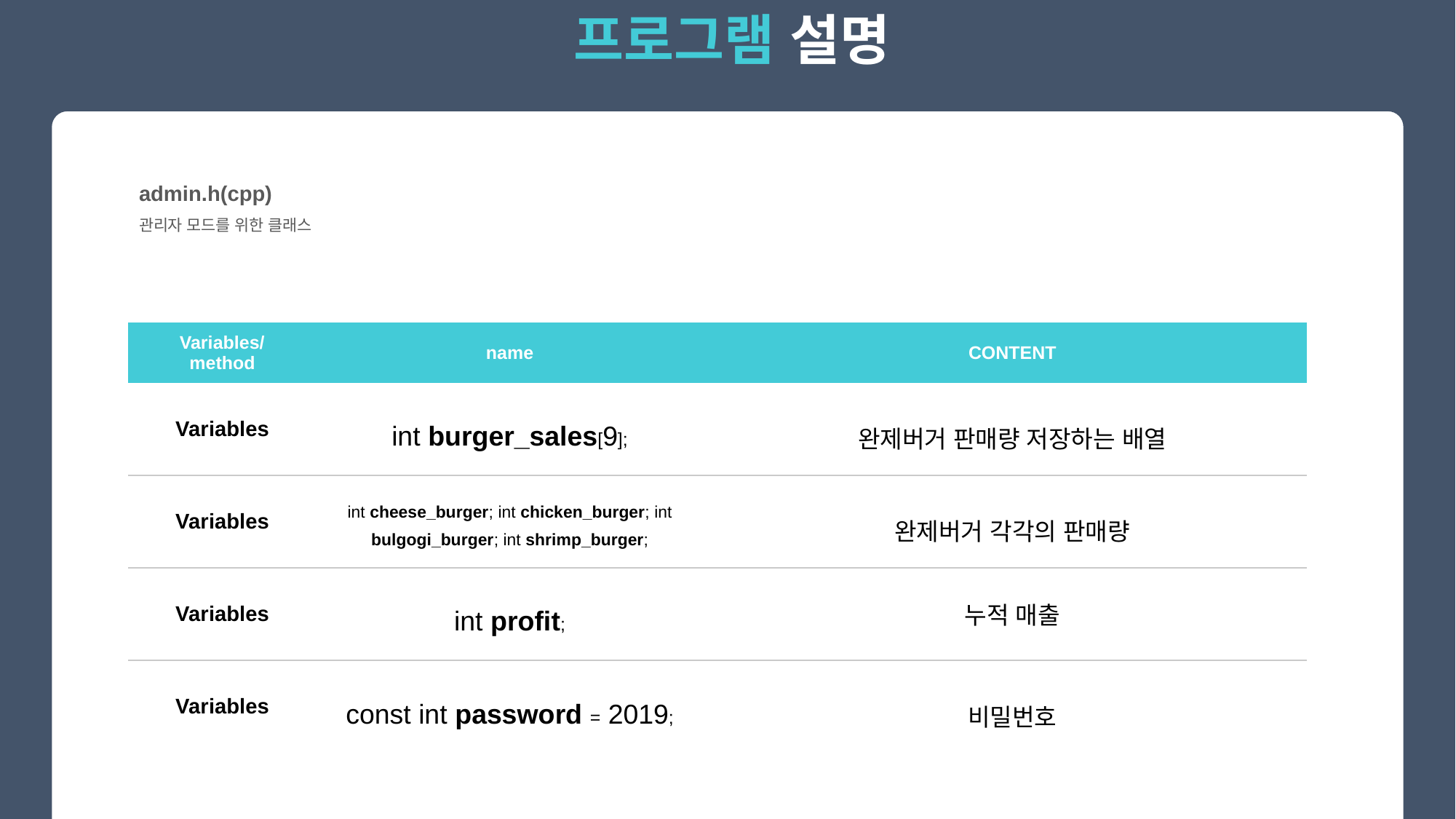

프로그램 설명
admin.h(cpp)
관리자 모드를 위한 클래스
| Variables/ method | name | CONTENT |
| --- | --- | --- |
| Variables | int burger\_sales[9]; | 완제버거 판매량 저장하는 배열 |
| Variables | int cheese\_burger; int chicken\_burger; int bulgogi\_burger; int shrimp\_burger; | 완제버거 각각의 판매량 |
| Variables | int profit; | 누적 매출 |
| Variables | const int password = 2019; | 비밀번호 |